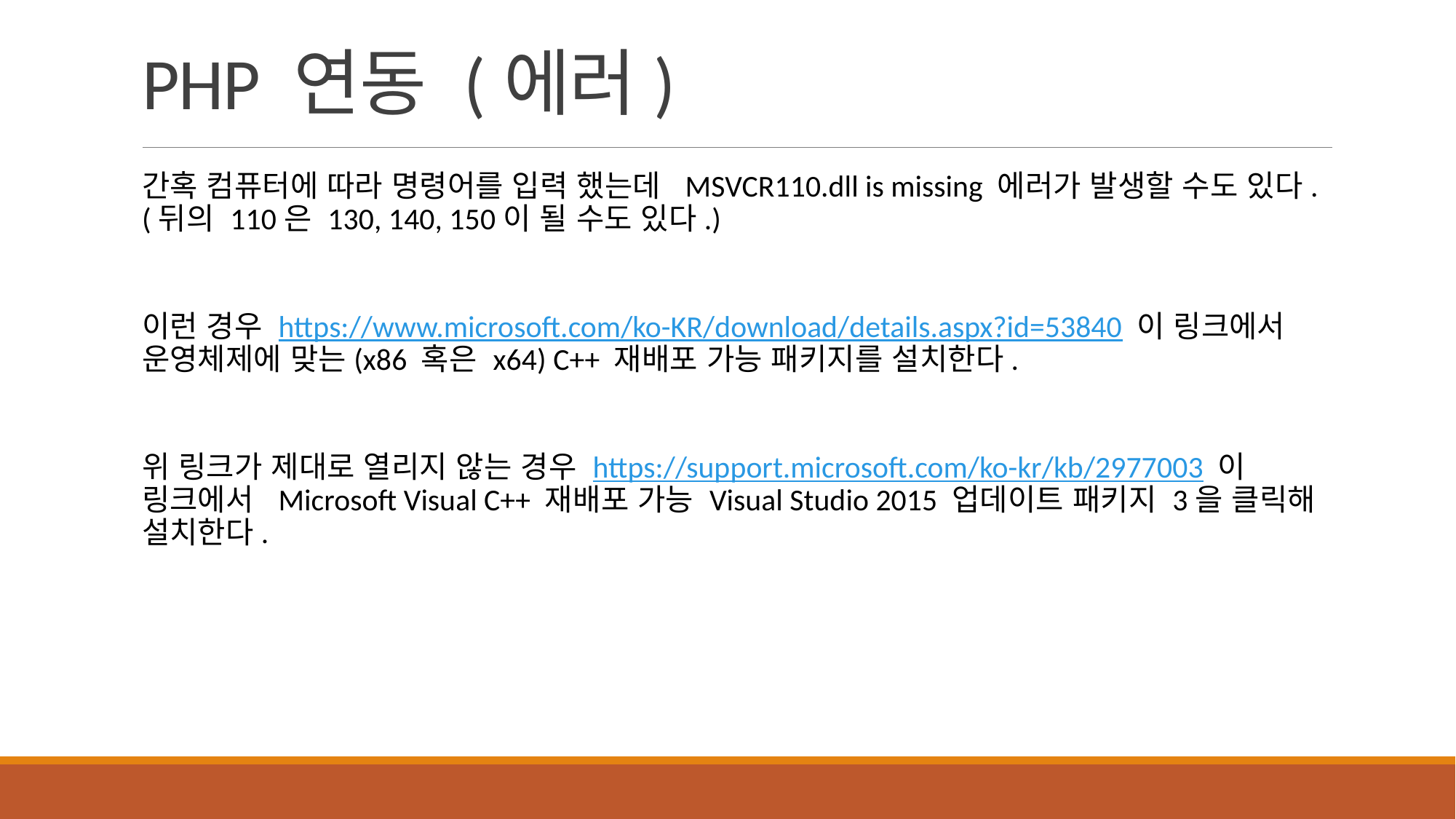

# PHP 연동 (에러)
간혹 컴퓨터에 따라 명령어를 입력 했는데  MSVCR110.dll is missing 에러가 발생할 수도 있다. (뒤의 110은 130, 140, 150이 될 수도 있다.)

이런 경우 https://www.microsoft.com/ko-KR/download/details.aspx?id=53840 이 링크에서 운영체제에 맞는(x86 혹은 x64) C++ 재배포 가능 패키지를 설치한다.

위 링크가 제대로 열리지 않는 경우 https://support.microsoft.com/ko-kr/kb/2977003 이 링크에서  Microsoft Visual C++ 재배포 가능 Visual Studio 2015 업데이트 패키지 3을 클릭해 설치한다.